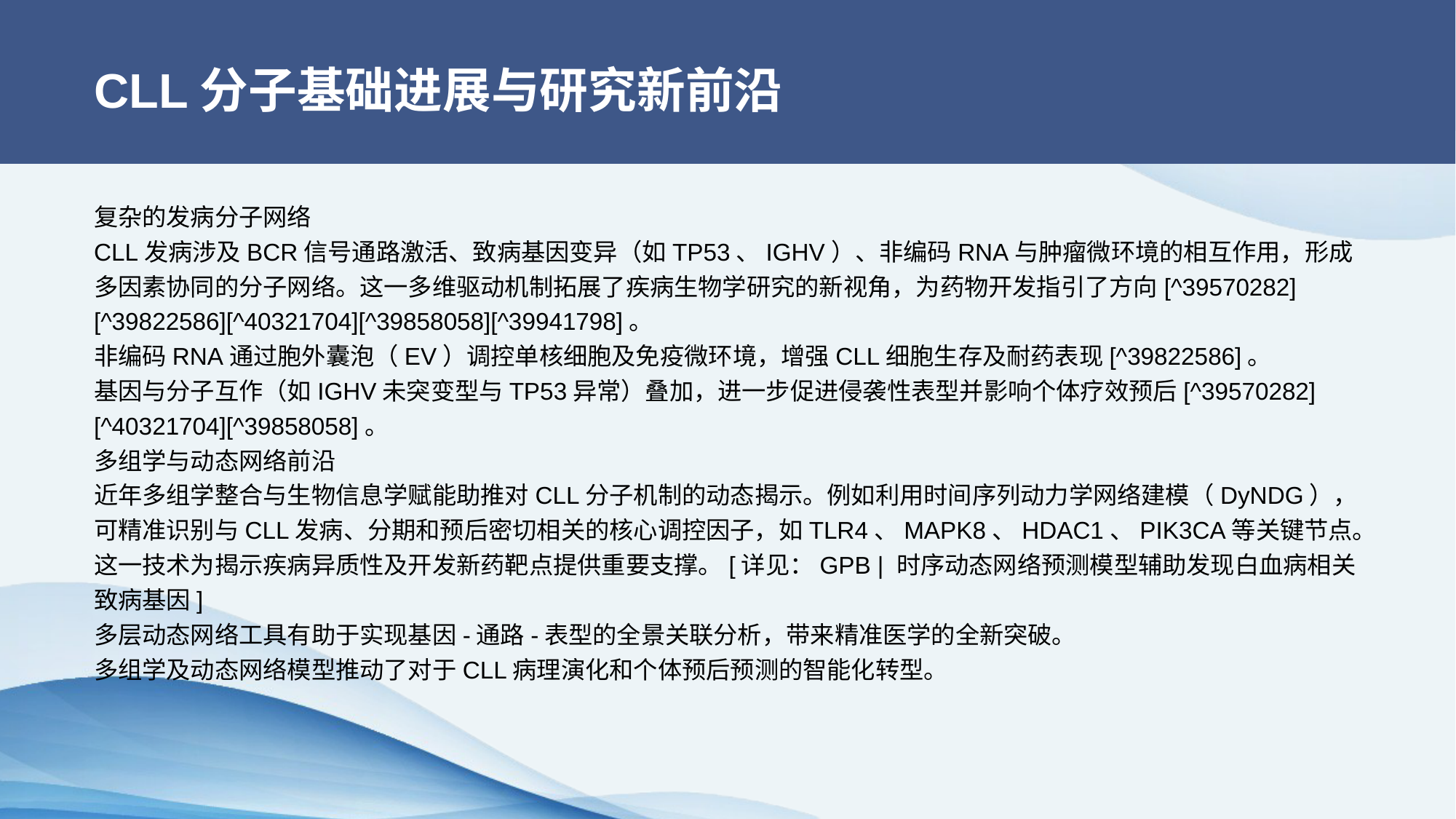

CLL分子基础进展与研究新前沿
复杂的发病分子网络
CLL发病涉及BCR信号通路激活、致病基因变异（如TP53、IGHV）、非编码RNA与肿瘤微环境的相互作用，形成多因素协同的分子网络。这一多维驱动机制拓展了疾病生物学研究的新视角，为药物开发指引了方向[^39570282][^39822586][^40321704][^39858058][^39941798]。
非编码RNA通过胞外囊泡（EV）调控单核细胞及免疫微环境，增强CLL细胞生存及耐药表现[^39822586]。
基因与分子互作（如IGHV未突变型与TP53异常）叠加，进一步促进侵袭性表型并影响个体疗效预后[^39570282][^40321704][^39858058]。
多组学与动态网络前沿
近年多组学整合与生物信息学赋能助推对CLL分子机制的动态揭示。例如利用时间序列动力学网络建模（DyNDG），可精准识别与CLL发病、分期和预后密切相关的核心调控因子，如TLR4、MAPK8、HDAC1、PIK3CA等关键节点。这一技术为揭示疾病异质性及开发新药靶点提供重要支撑。[详见：GPB | 时序动态网络预测模型辅助发现白血病相关致病基因]
多层动态网络工具有助于实现基因-通路-表型的全景关联分析，带来精准医学的全新突破。
多组学及动态网络模型推动了对于CLL病理演化和个体预后预测的智能化转型。